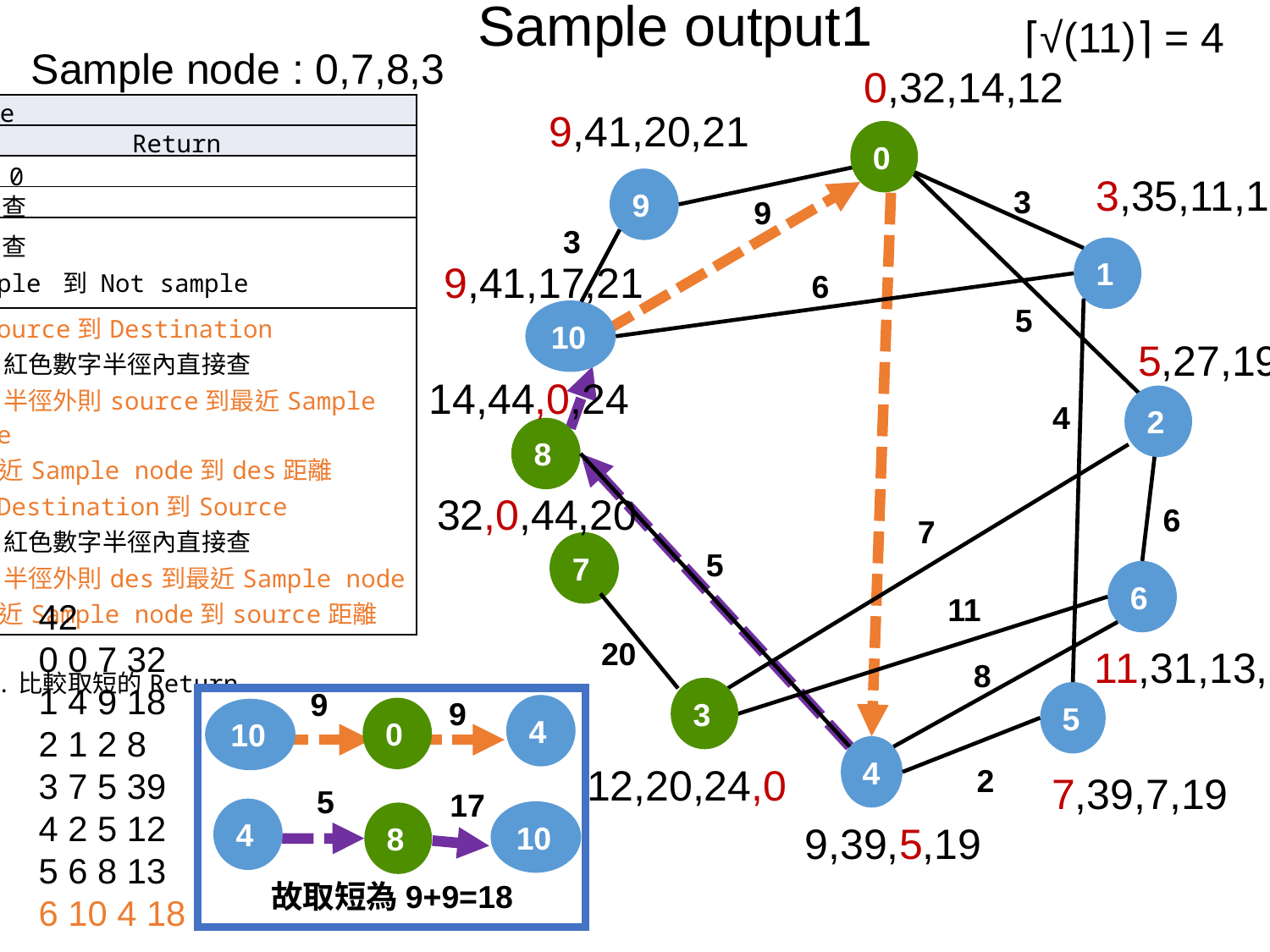

# Sample output1
⌈√(11)⌉ = 4
Sample node : 0,7,8,3
0,32,14,12
| Rule |  |  |  |
| --- | --- | --- | --- |
| Case | source | destination | Return |
| 1 | 相同點 | 相同點 | 回傳0 |
| 2 | Sample | Sample | 直接查 |
| 3 | Sample | Not sample | 直接查 Sample 到 Not sample |
| 4 | Not sample | Sample |  |
| 5 | Not sample | Not sample | 1.Source到Destination (1)紅色數字半徑內直接查 (2)半徑外則source到最近Sample node +最近Sample node到des距離 2. Destination到Source (1)紅色數字半徑內直接查 (2)半徑外則des到最近Sample node +最近Sample node到source距離 1.2.比較取短的Return |
9,41,20,21
0
3,35,11,15
9
3
9
3
1
9,41,17,21
6
5
10
5,27,19,7
14,44,0,24
2
4
8
32,0,44,20
6
7
7
5
6
11
42
0 0 7 32
1 4 9 18
2 1 2 8
3 7 5 39
4 2 5 12
5 6 8 13
6 10 4 18
20
11,31,13,11
8
3
9
5
9

4
0
10
4
12,20,24,0
2
7,39,7,19
5
17
4
10
8
9,39,5,19
故取短為9+9=18